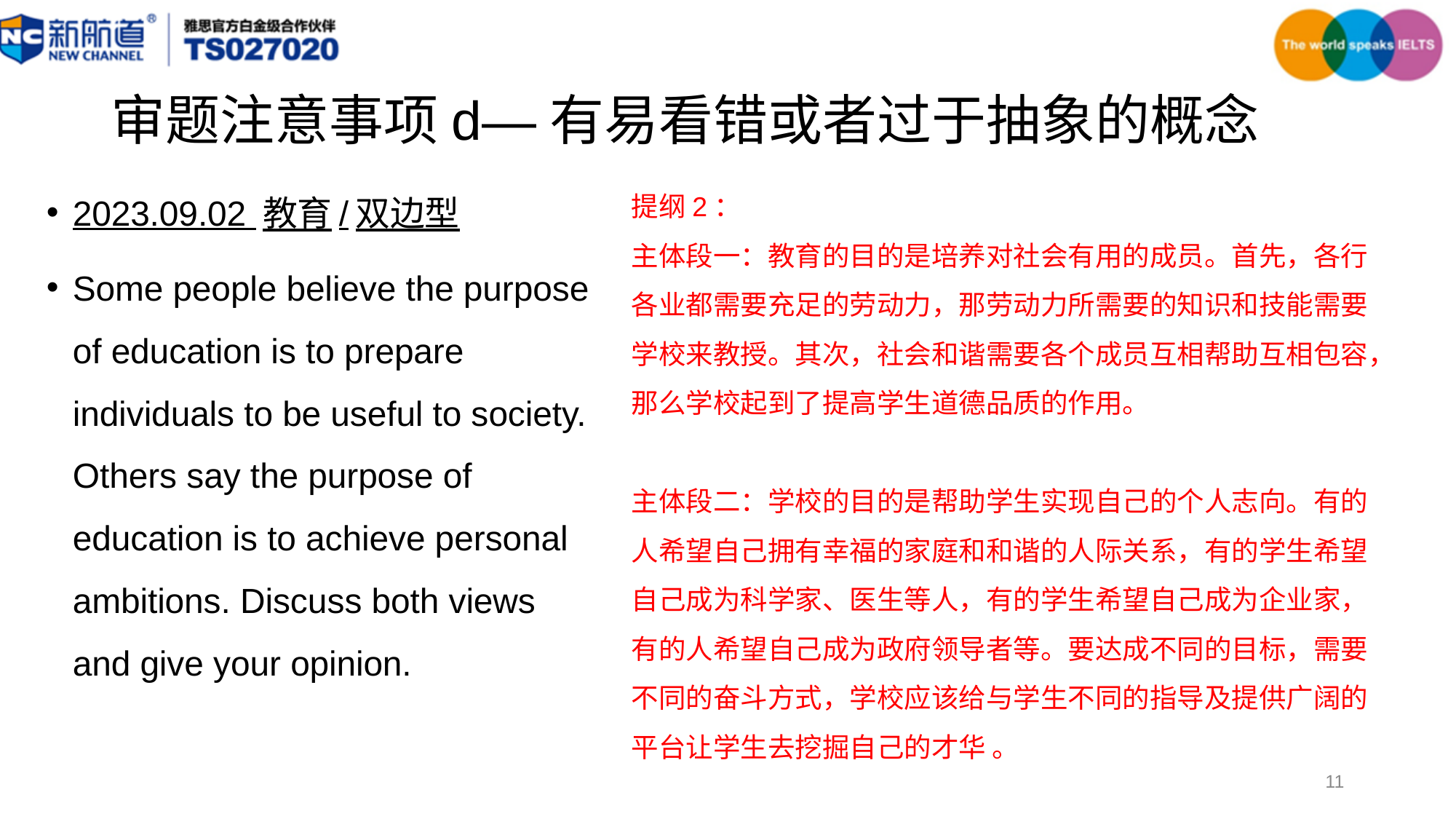

# 审题注意事项d—有易看错或者过于抽象的概念
2023.09.02 教育/双边型
Some people believe the purpose of education is to prepare individuals to be useful to society. Others say the purpose of education is to achieve personal ambitions. Discuss both views and give your opinion.

提纲2：
主体段一：教育的目的是培养对社会有用的成员。首先，各行各业都需要充足的劳动力，那劳动力所需要的知识和技能需要学校来教授。其次，社会和谐需要各个成员互相帮助互相包容，那么学校起到了提高学生道德品质的作用。

主体段二：学校的目的是帮助学生实现自己的个人志向。有的人希望自己拥有幸福的家庭和和谐的人际关系，有的学生希望自己成为科学家、医生等人，有的学生希望自己成为企业家，有的人希望自己成为政府领导者等。要达成不同的目标，需要不同的奋斗方式，学校应该给与学生不同的指导及提供广阔的平台让学生去挖掘自己的才华 。
11